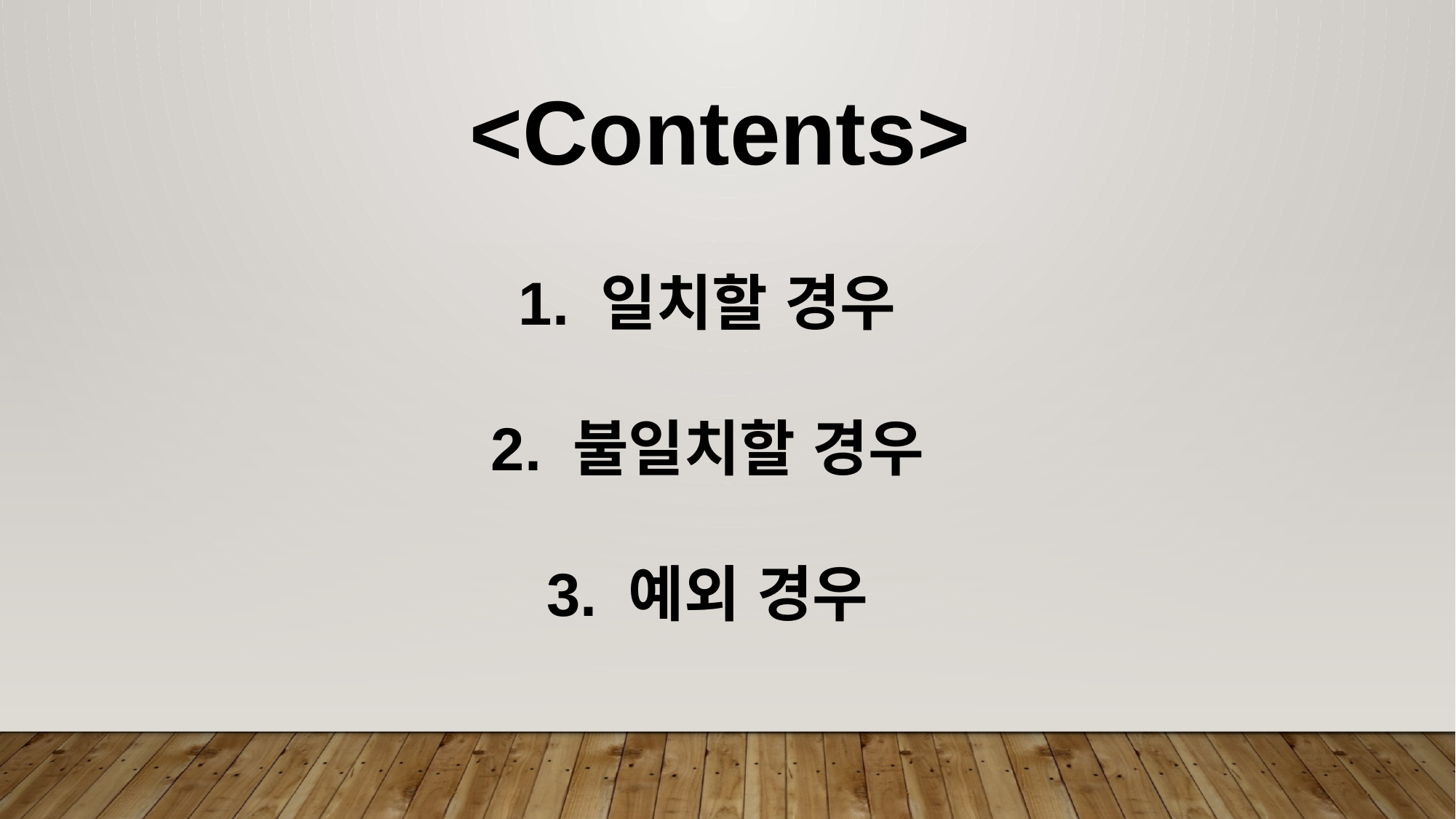

<Contents>
1. 일치할 경우

2. 불일치할 경우

3. 예외 경우